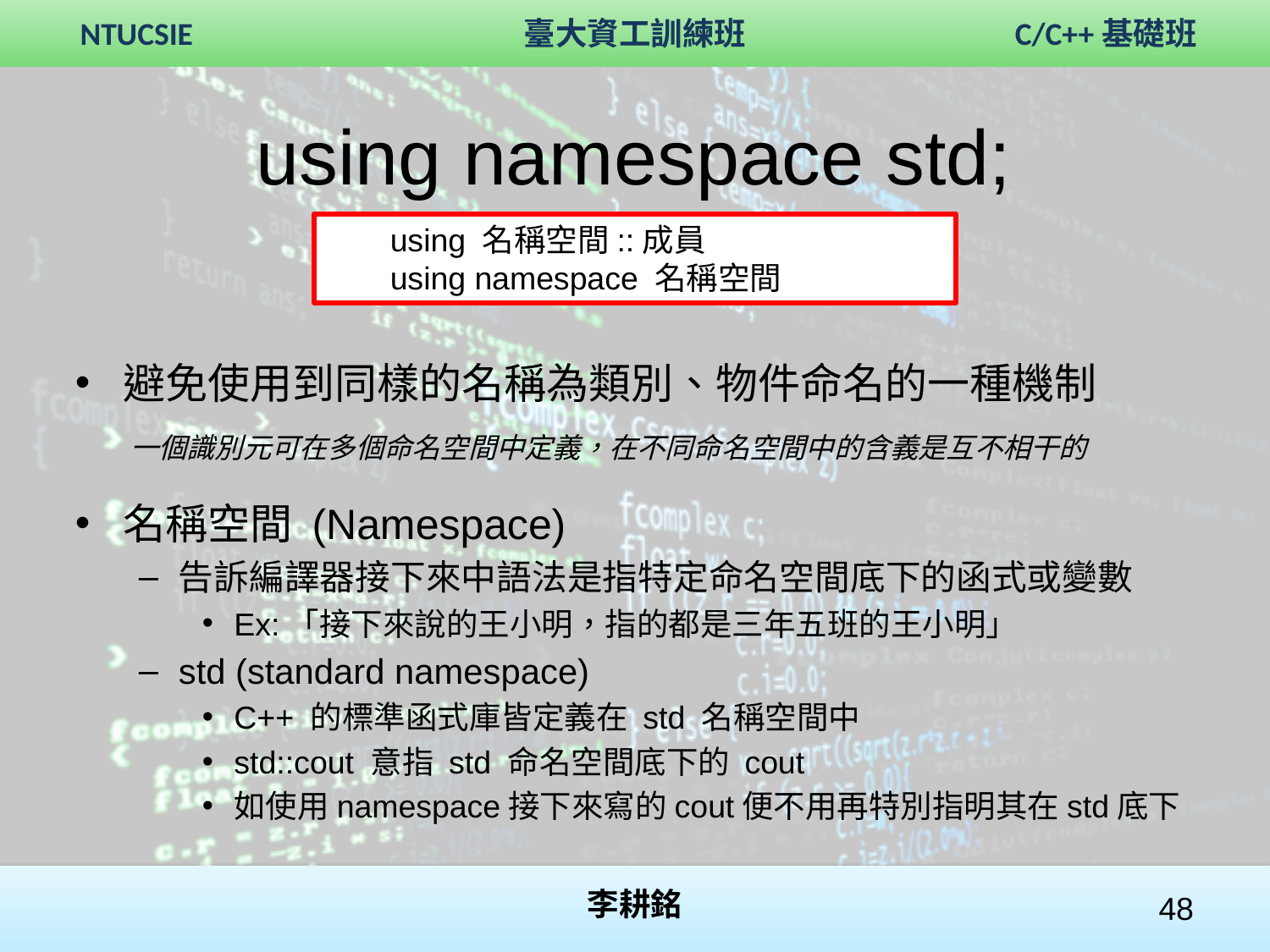

using namespace std;
using 名稱空間::成員
using namespace 名稱空間
避免使用到同樣的名稱為類別、物件命名的一種機制
一個識別元可在多個命名空間中定義，在不同命名空間中的含義是互不相干的
名稱空間 (Namespace)
告訴編譯器接下來中語法是指特定命名空間底下的函式或變數
Ex:「接下來說的王小明，指的都是三年五班的王小明」
std (standard namespace)
C++ 的標準函式庫皆定義在 std 名稱空間中
std::cout 意指 std 命名空間底下的 cout
如使用namespace接下來寫的cout便不用再特別指明其在std底下

李耕銘
48